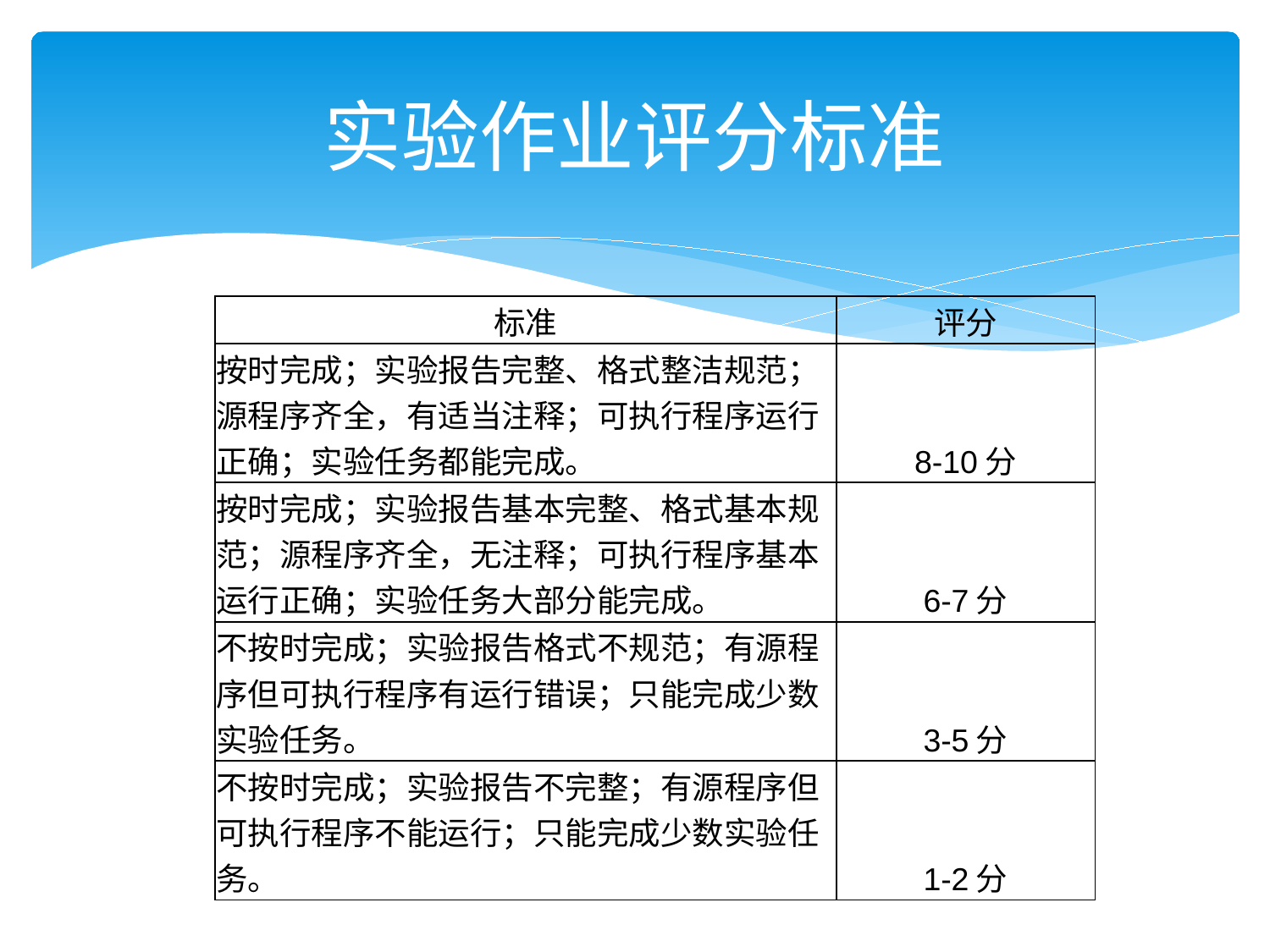

# 实验作业评分标准
| 标准 | 评分 |
| --- | --- |
| 按时完成；实验报告完整、格式整洁规范；源程序齐全，有适当注释；可执行程序运行正确；实验任务都能完成。 | 8-10分 |
| 按时完成；实验报告基本完整、格式基本规范；源程序齐全，无注释；可执行程序基本运行正确；实验任务大部分能完成。 | 6-7分 |
| 不按时完成；实验报告格式不规范；有源程序但可执行程序有运行错误；只能完成少数实验任务。 | 3-5分 |
| 不按时完成；实验报告不完整；有源程序但可执行程序不能运行；只能完成少数实验任务。 | 1-2分 |